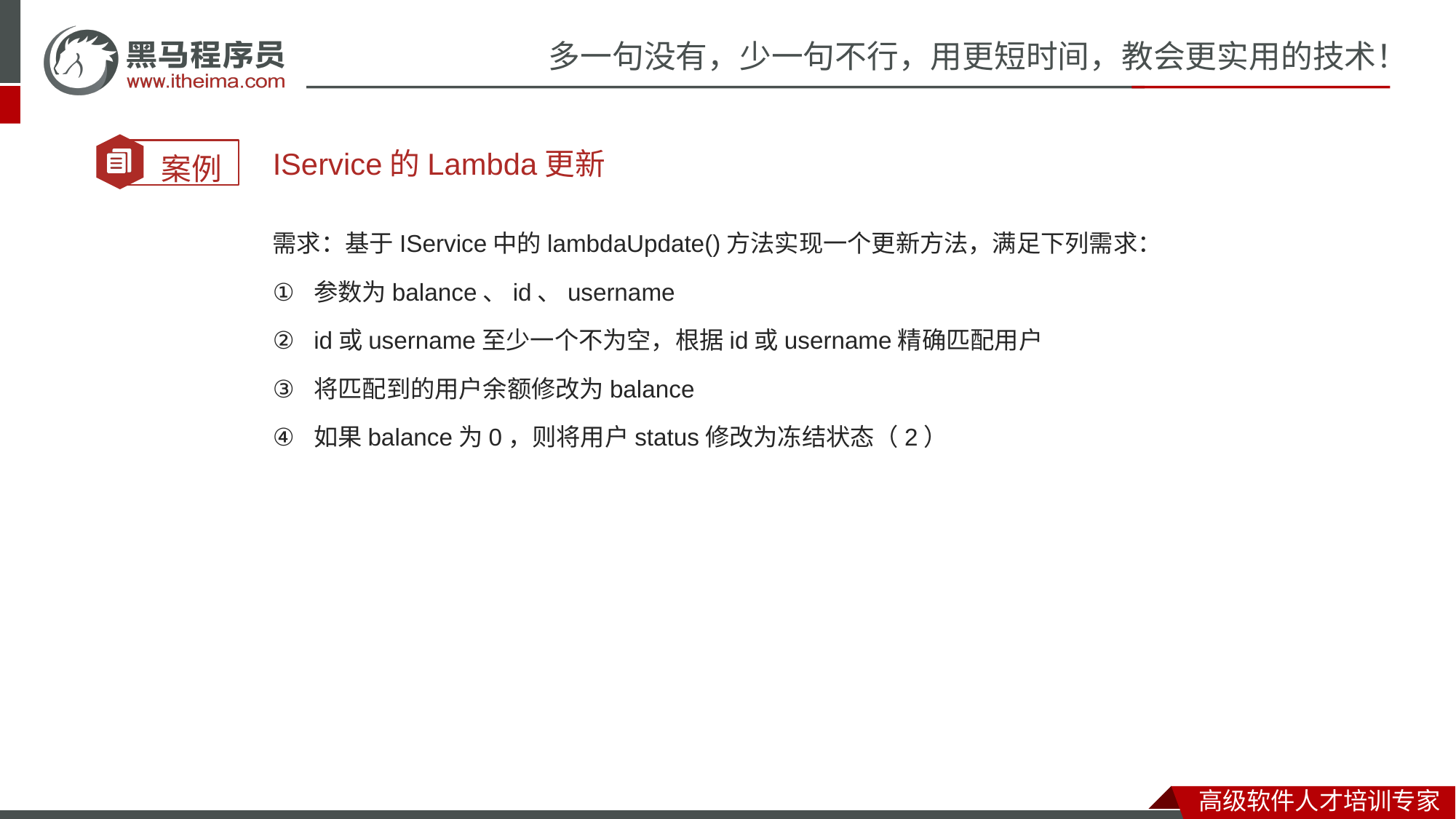

IService的Lambda更新
需求：基于IService中的lambdaUpdate()方法实现一个更新方法，满足下列需求：
参数为balance、id、username
id或username至少一个不为空，根据id或username精确匹配用户
将匹配到的用户余额修改为balance
如果balance为0，则将用户status修改为冻结状态（2）